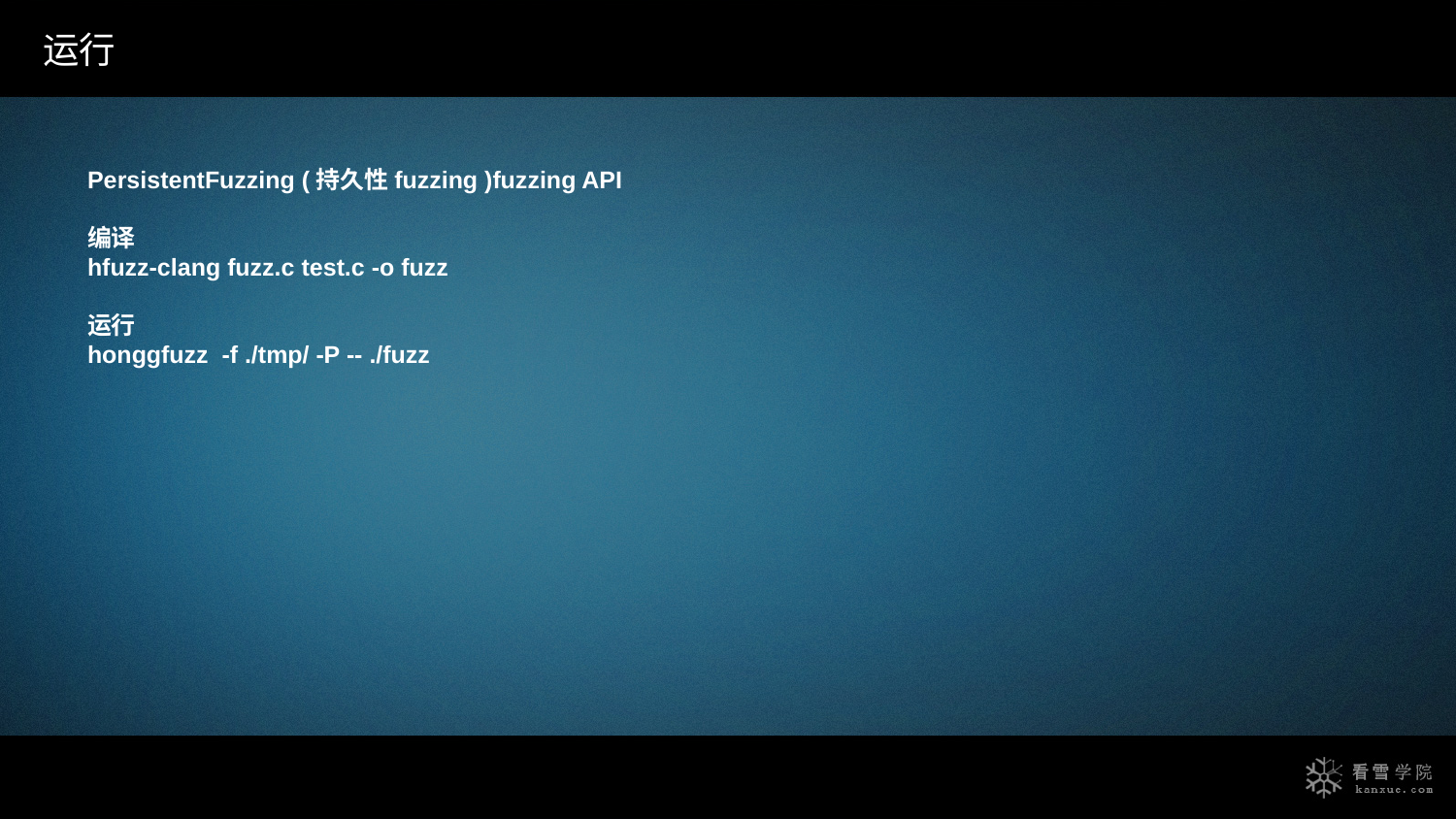

运行
PersistentFuzzing (持久性fuzzing )fuzzing API

编译
hfuzz-clang fuzz.c test.c -o fuzz

运行
honggfuzz  -f ./tmp/ -P -- ./fuzz